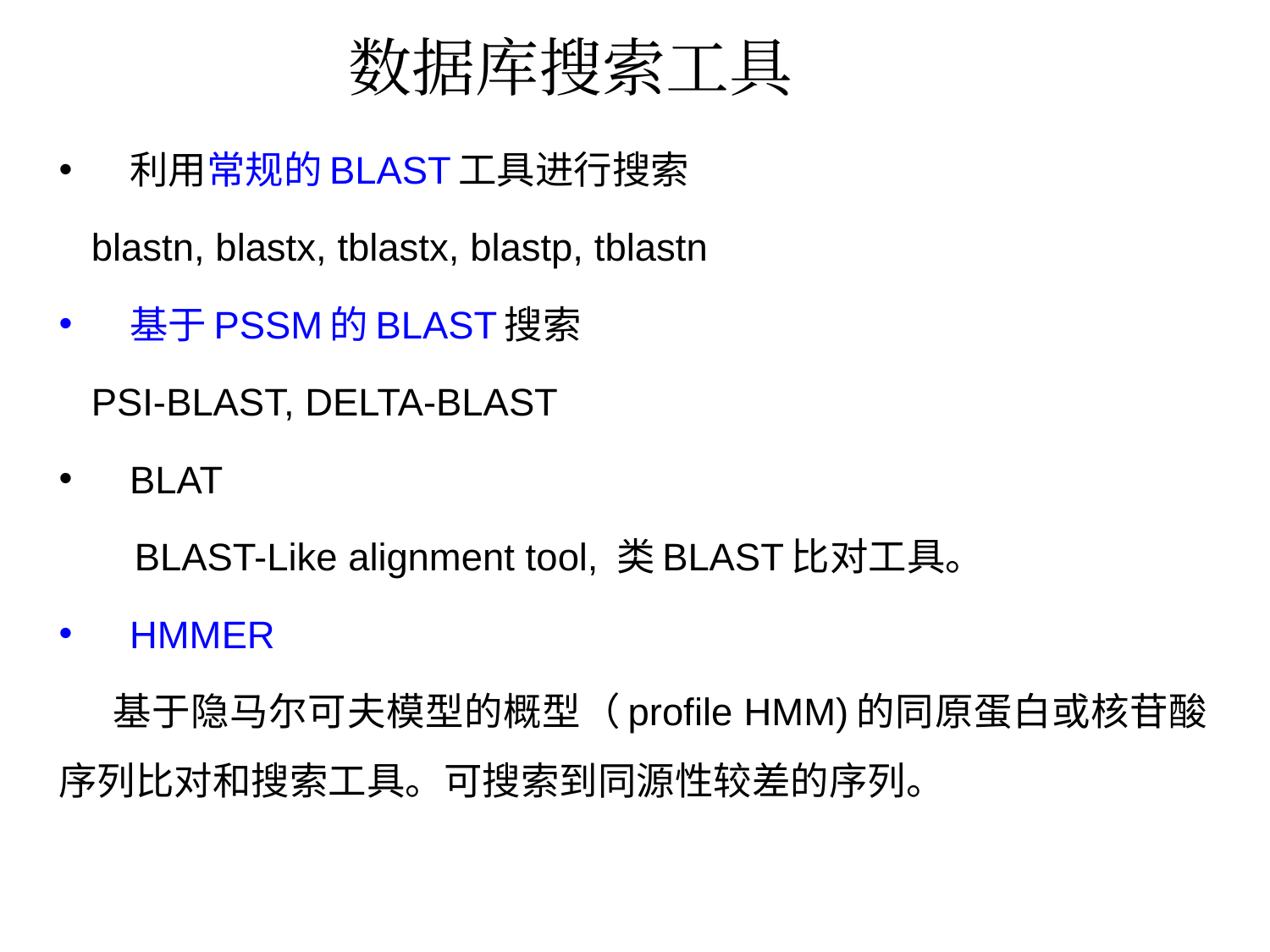

# 数据库搜索工具
利用常规的BLAST工具进行搜索
   blastn, blastx, tblastx, blastp, tblastn
基于PSSM的BLAST搜索
   PSI-BLAST, DELTA-BLAST
BLAT
       BLAST-Like alignment tool, 类BLAST比对工具。
HMMER
     基于隐马尔可夫模型的概型（profile HMM)的同原蛋白或核苷酸序列比对和搜索工具。可搜索到同源性较差的序列。
63